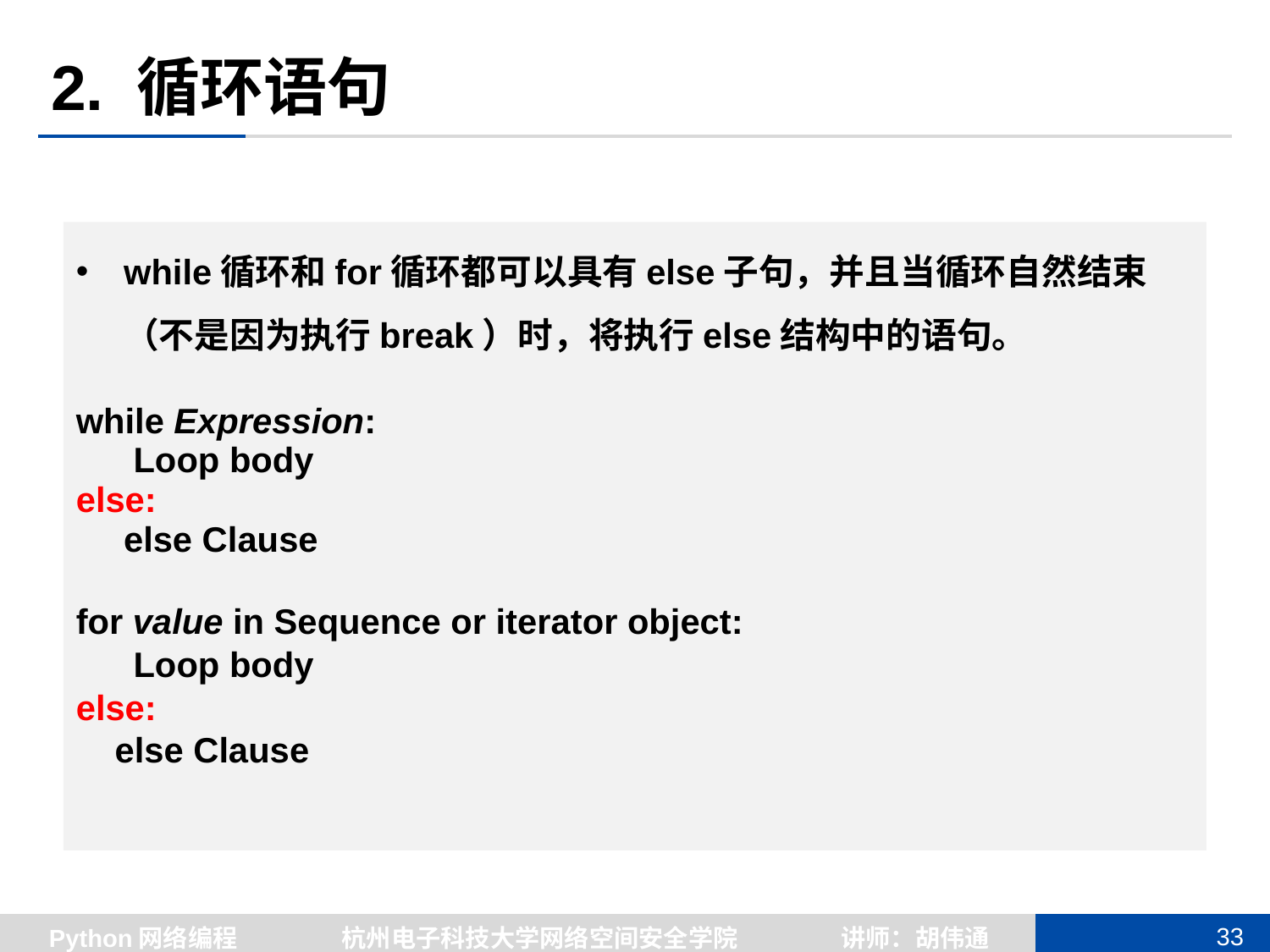

# 2. 循环语句
while循环和for循环都可以具有else子句，并且当循环自然结束（不是因为执行break）时，将执行else结构中的语句。

while Expression:
	 Loop body
else:
	else Clause

for value in Sequence or iterator object:
	 Loop body
else:
    else Clause